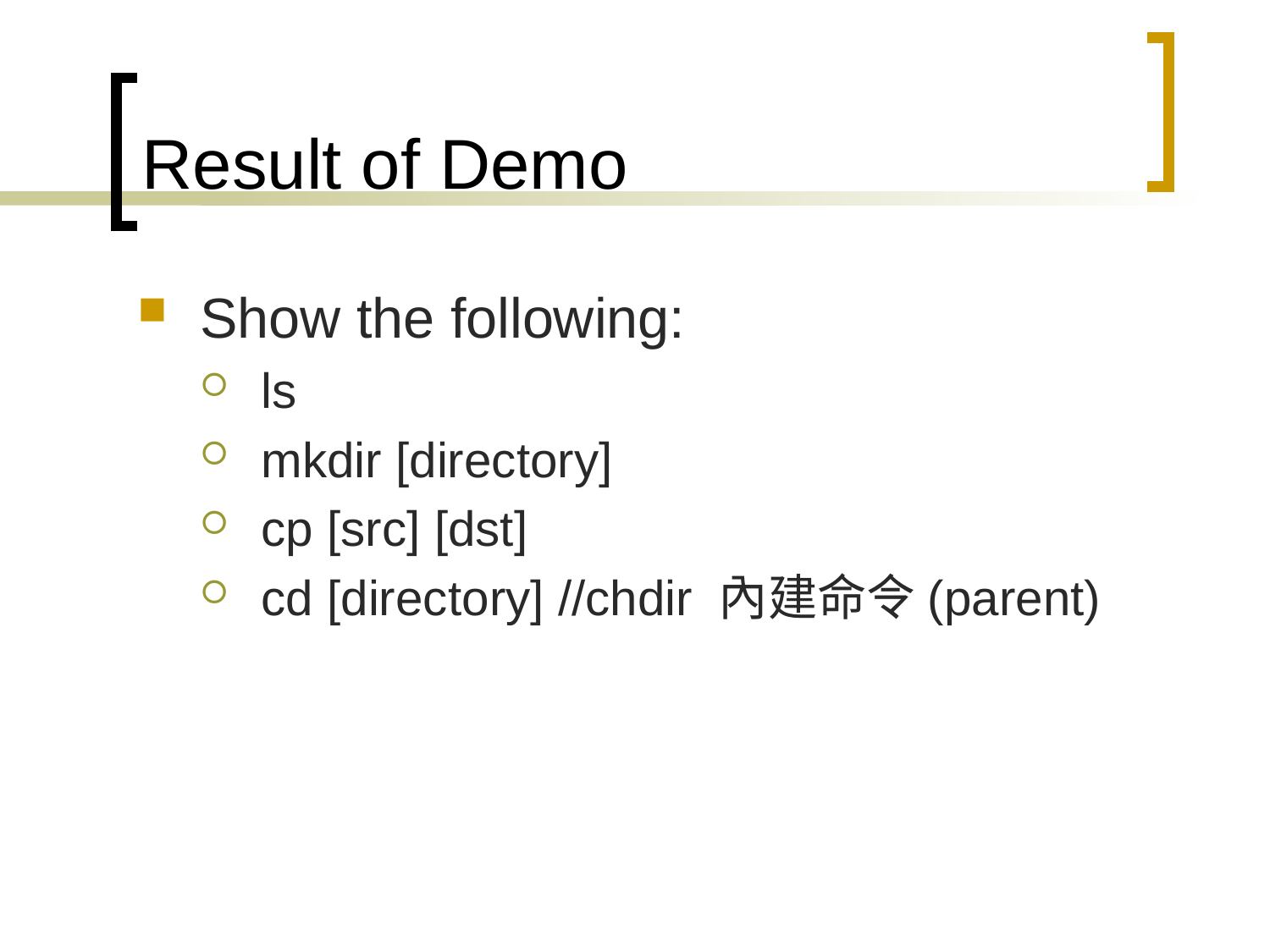

# Result of Demo
Show the following:
ls
mkdir [directory]
cp [src] [dst]
cd [directory] //chdir 內建命令(parent)